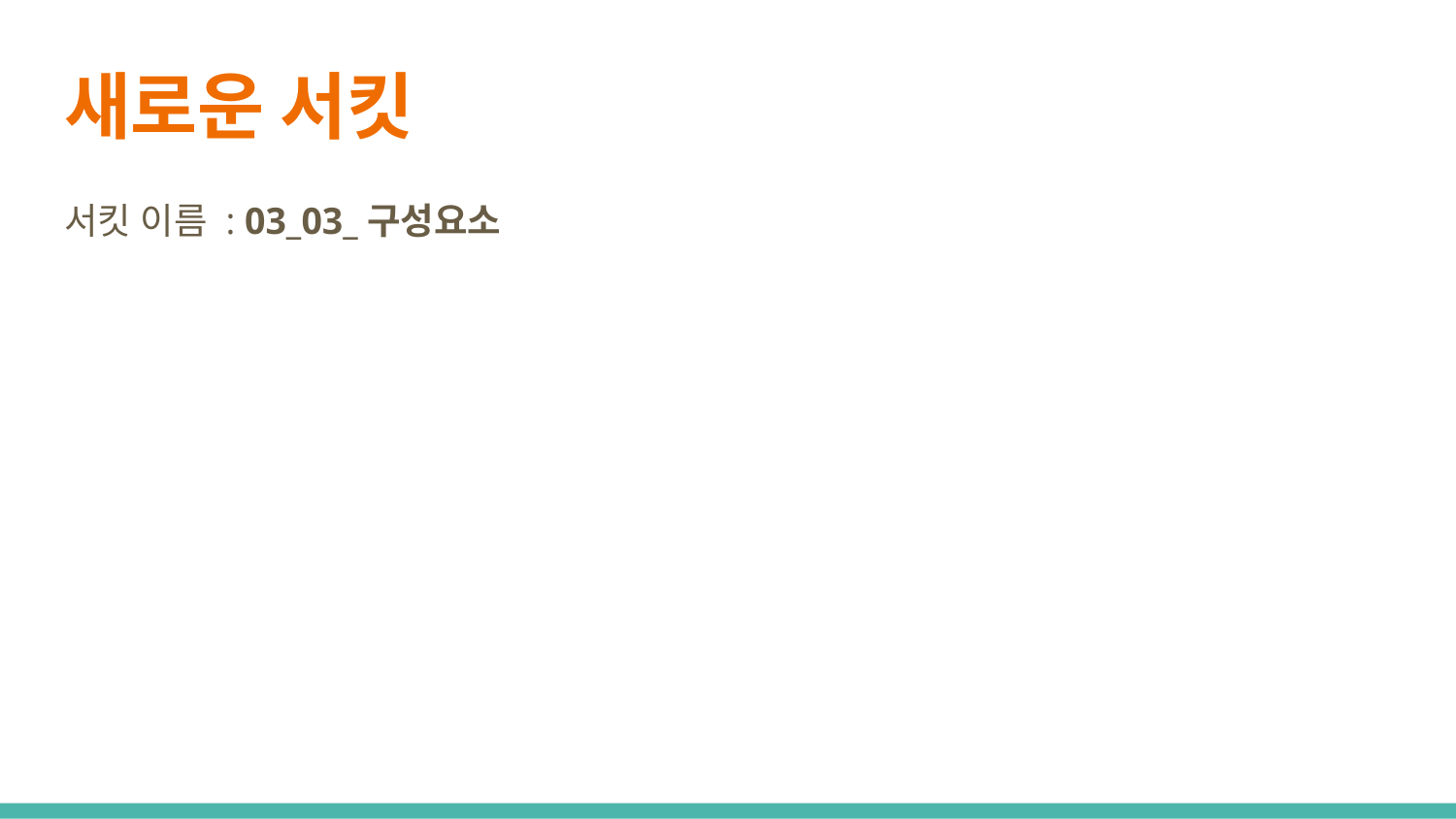

# 새로운 서킷
서킷 이름 : 03_03_구성요소